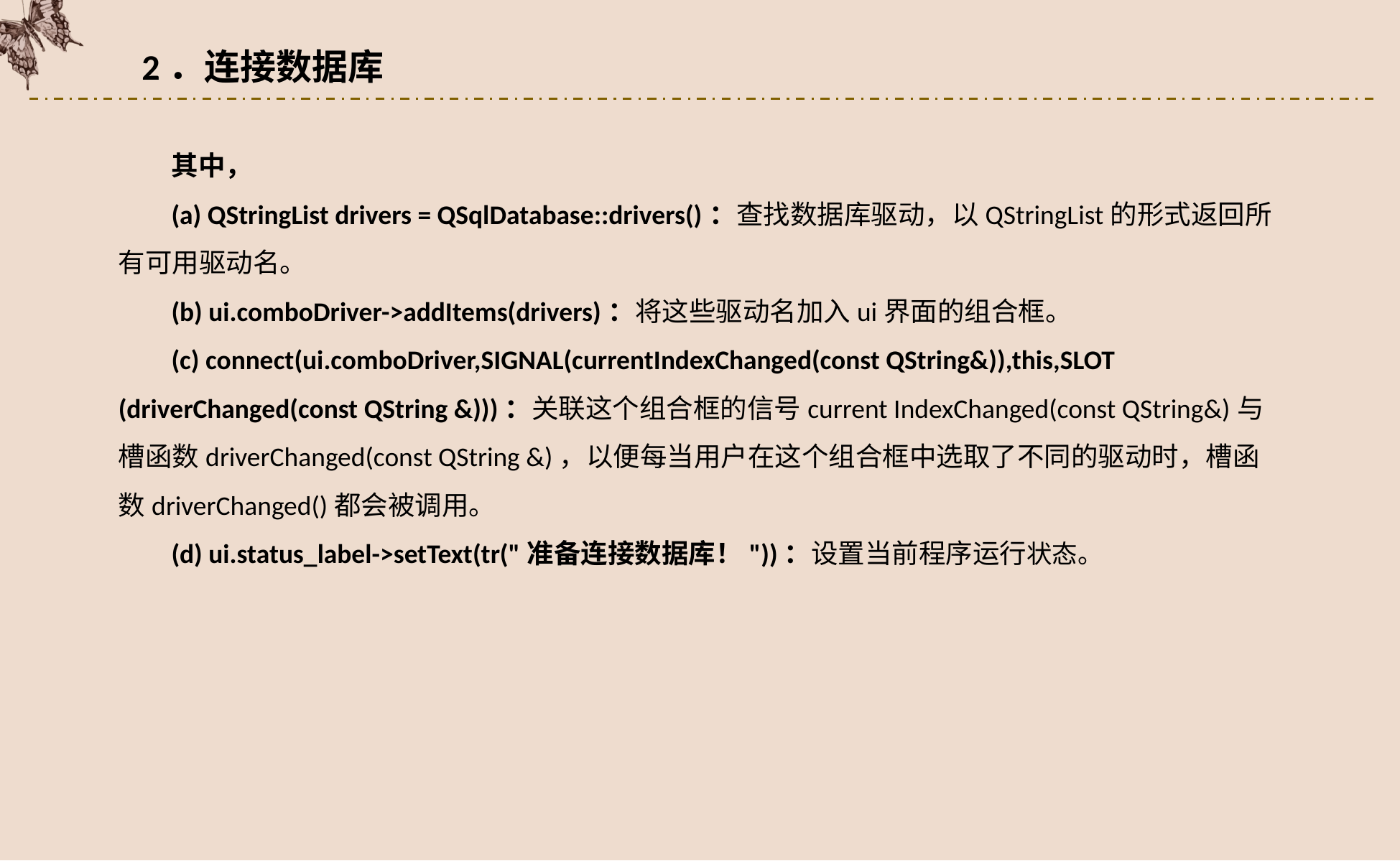

2．连接数据库
其中，
(a) QStringList drivers = QSqlDatabase::drivers()：查找数据库驱动，以QStringList的形式返回所有可用驱动名。
(b) ui.comboDriver->addItems(drivers)：将这些驱动名加入ui界面的组合框。
(c) connect(ui.comboDriver,SIGNAL(currentIndexChanged(const QString&)),this,SLOT (driverChanged(const QString &)))：关联这个组合框的信号current IndexChanged(const QString&)与槽函数driverChanged(const QString &)，以便每当用户在这个组合框中选取了不同的驱动时，槽函数driverChanged()都会被调用。
(d) ui.status_label->setText(tr("准备连接数据库！"))：设置当前程序运行状态。